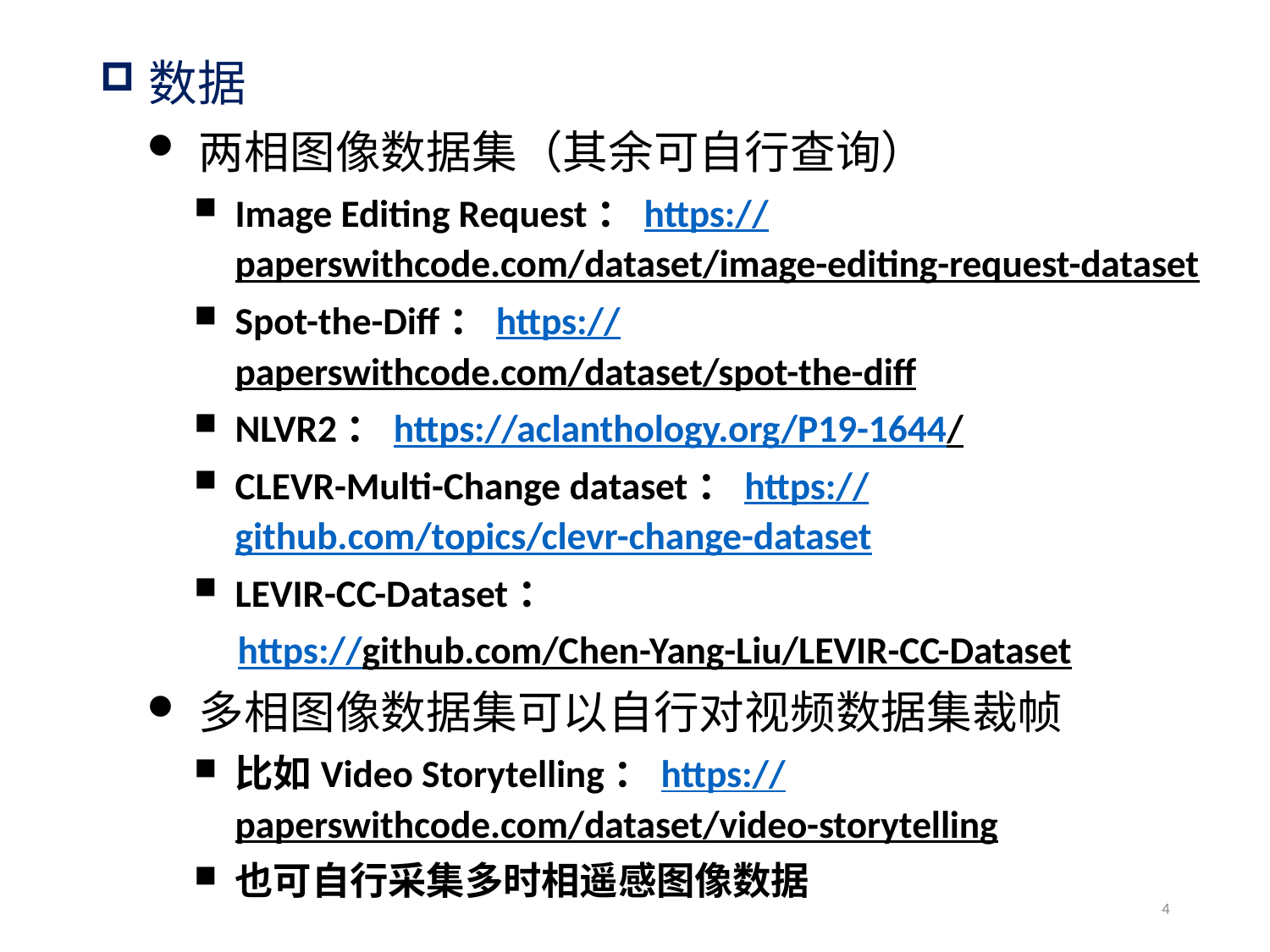

数据
两相图像数据集（其余可自行查询）
Image Editing Request：https://paperswithcode.com/dataset/image-editing-request-dataset
Spot-the-Diff：https://paperswithcode.com/dataset/spot-the-diff
NLVR2：https://aclanthology.org/P19-1644/
CLEVR-Multi-Change dataset：https://github.com/topics/clevr-change-dataset
LEVIR-CC-Dataset：
     https://github.com/Chen-Yang-Liu/LEVIR-CC-Dataset
多相图像数据集可以自行对视频数据集裁帧
比如Video Storytelling：https://paperswithcode.com/dataset/video-storytelling
也可自行采集多时相遥感图像数据
4